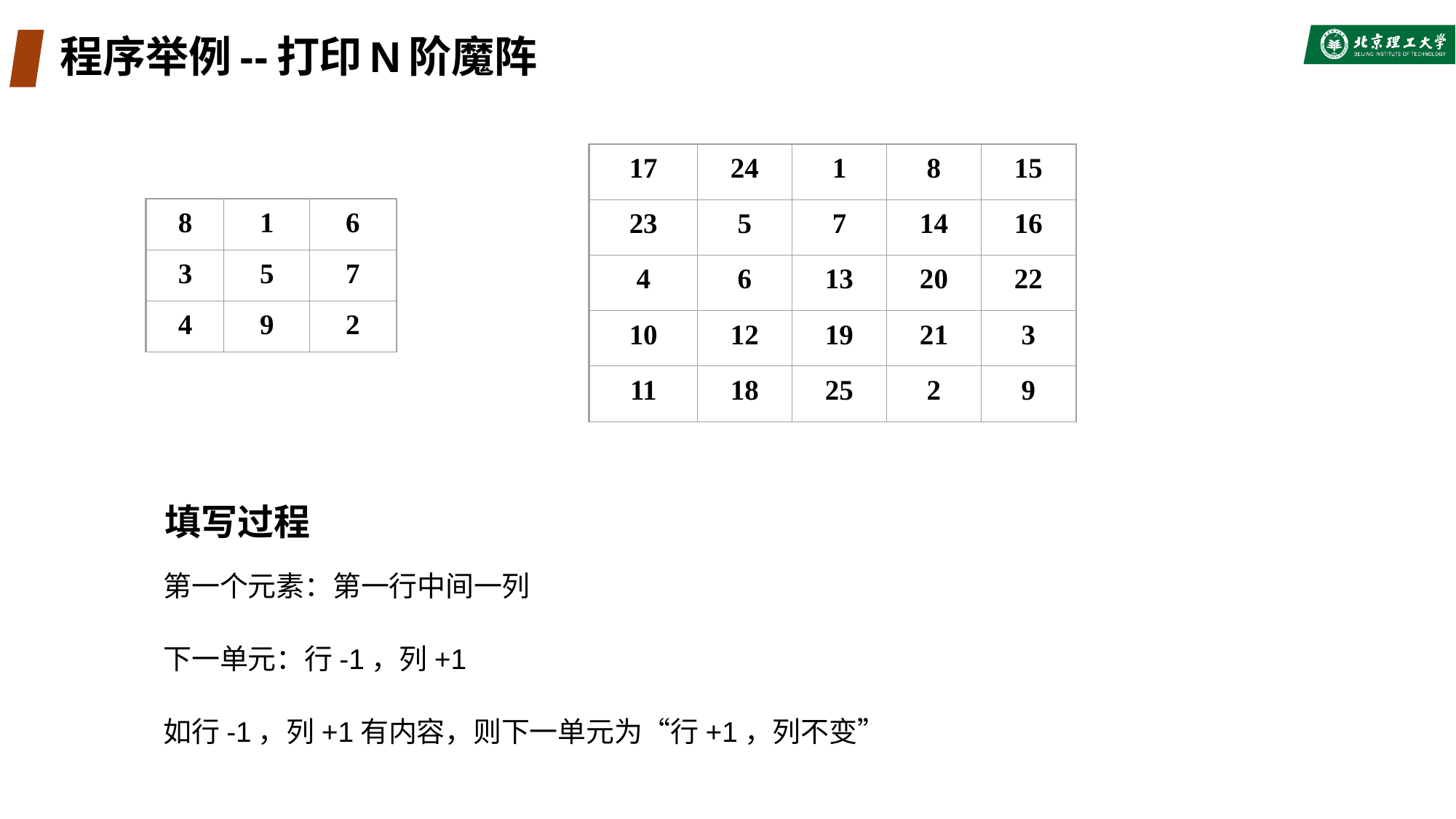

# 程序举例--打印N阶魔阵

17

24

1

8

15

23

5

7

14

16

4

6

13

20

22

10

12

19

21

3

11

18

25

2

9

8

1

6

3

5

7

4

9

2

填写过程
第一个元素：第一行中间一列
下一单元：行-1，列+1
如行-1，列+1有内容，则下一单元为“行+1，列不变”